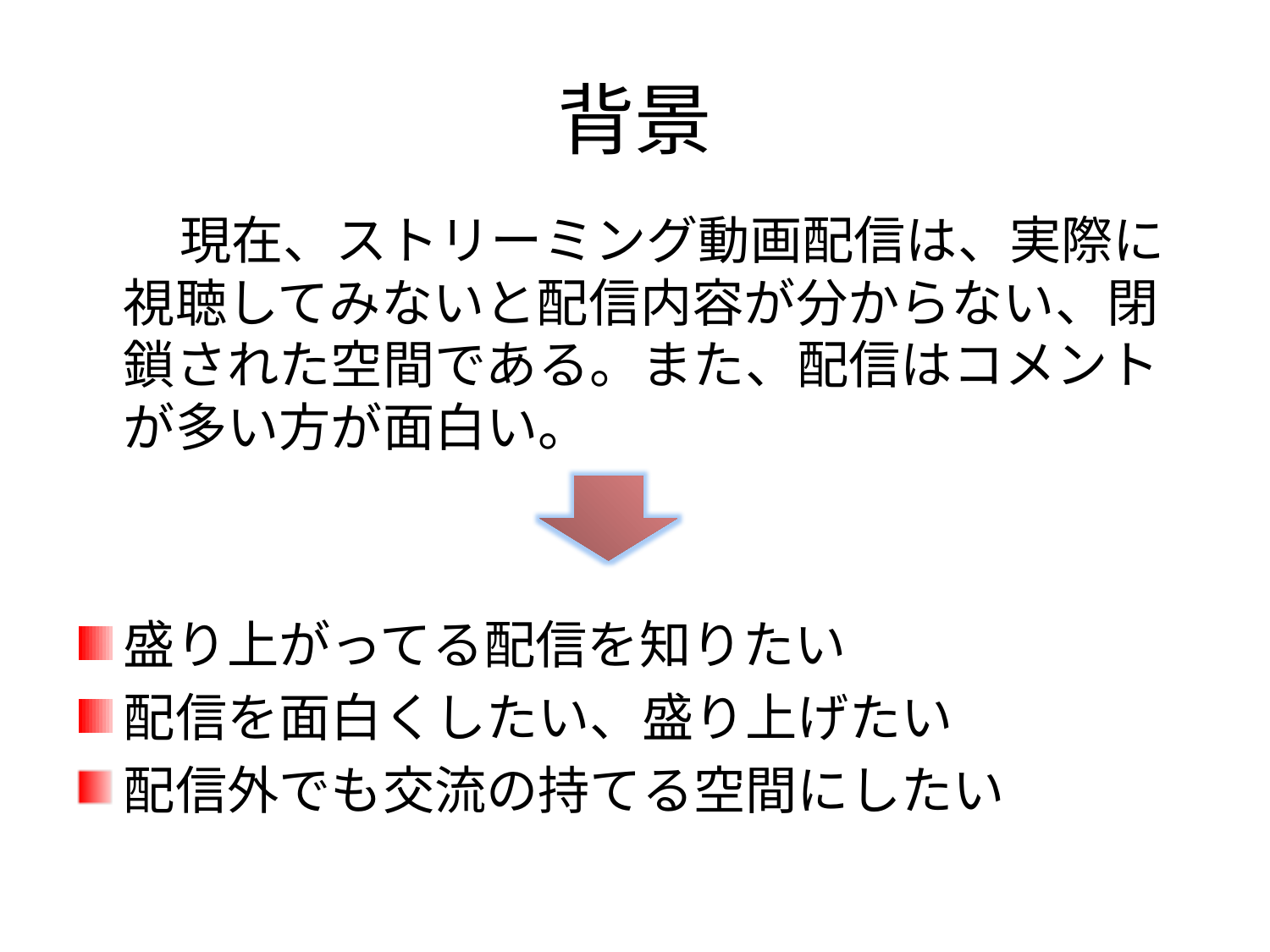

# 背景
　　現在、ストリーミング動画配信は、実際に視聴してみないと配信内容が分からない、閉鎖された空間である。また、配信はコメントが多い方が面白い。

盛り上がってる配信を知りたい
配信を面白くしたい、盛り上げたい
配信外でも交流の持てる空間にしたい